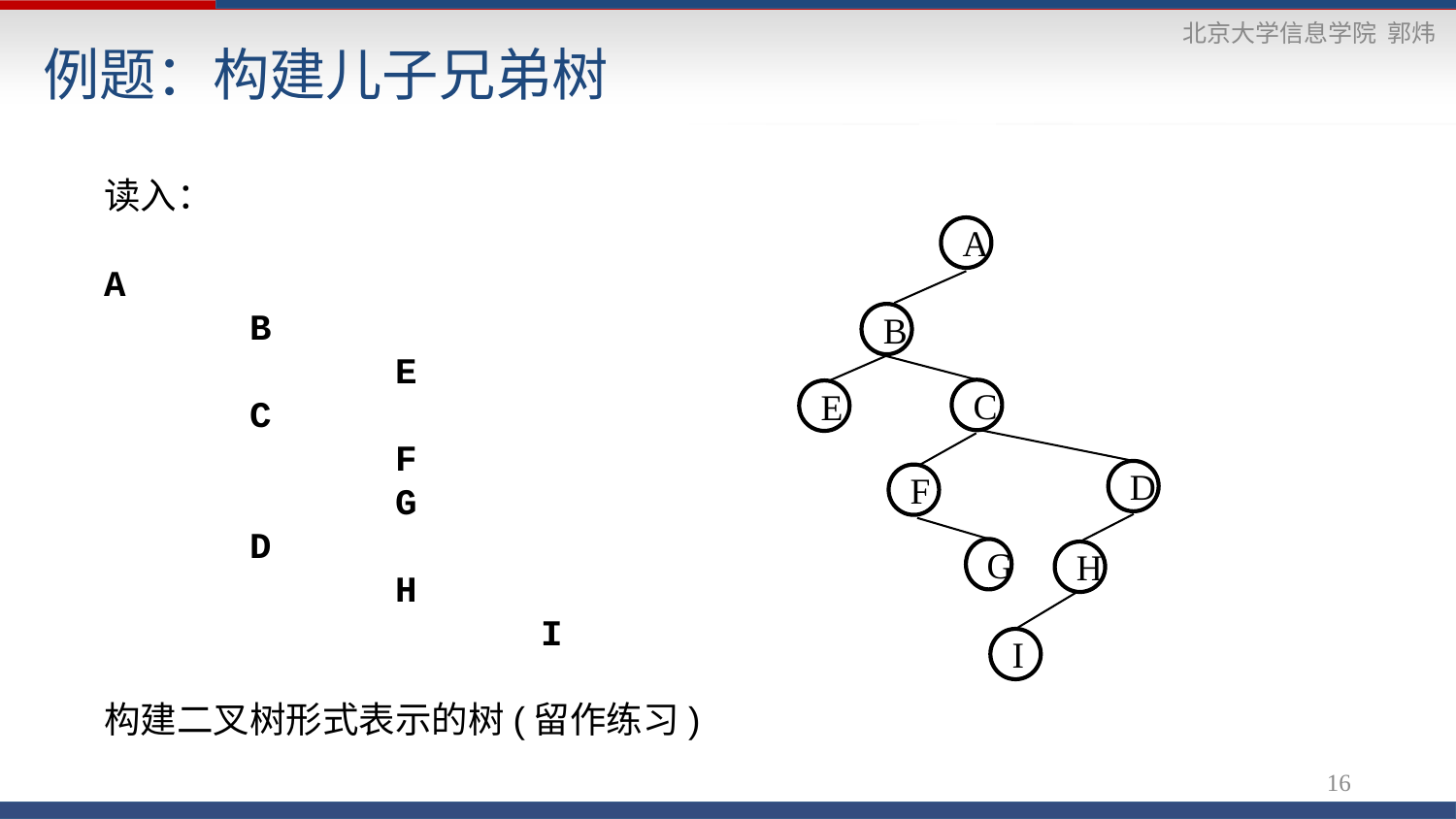

# 例题：构建儿子兄弟树
读入：

A
	B
		E
	C
		F
		G
	D
		H
			I

构建二叉树形式表示的树(留作练习)
A
B
C
E
D
F
G
H
I
16